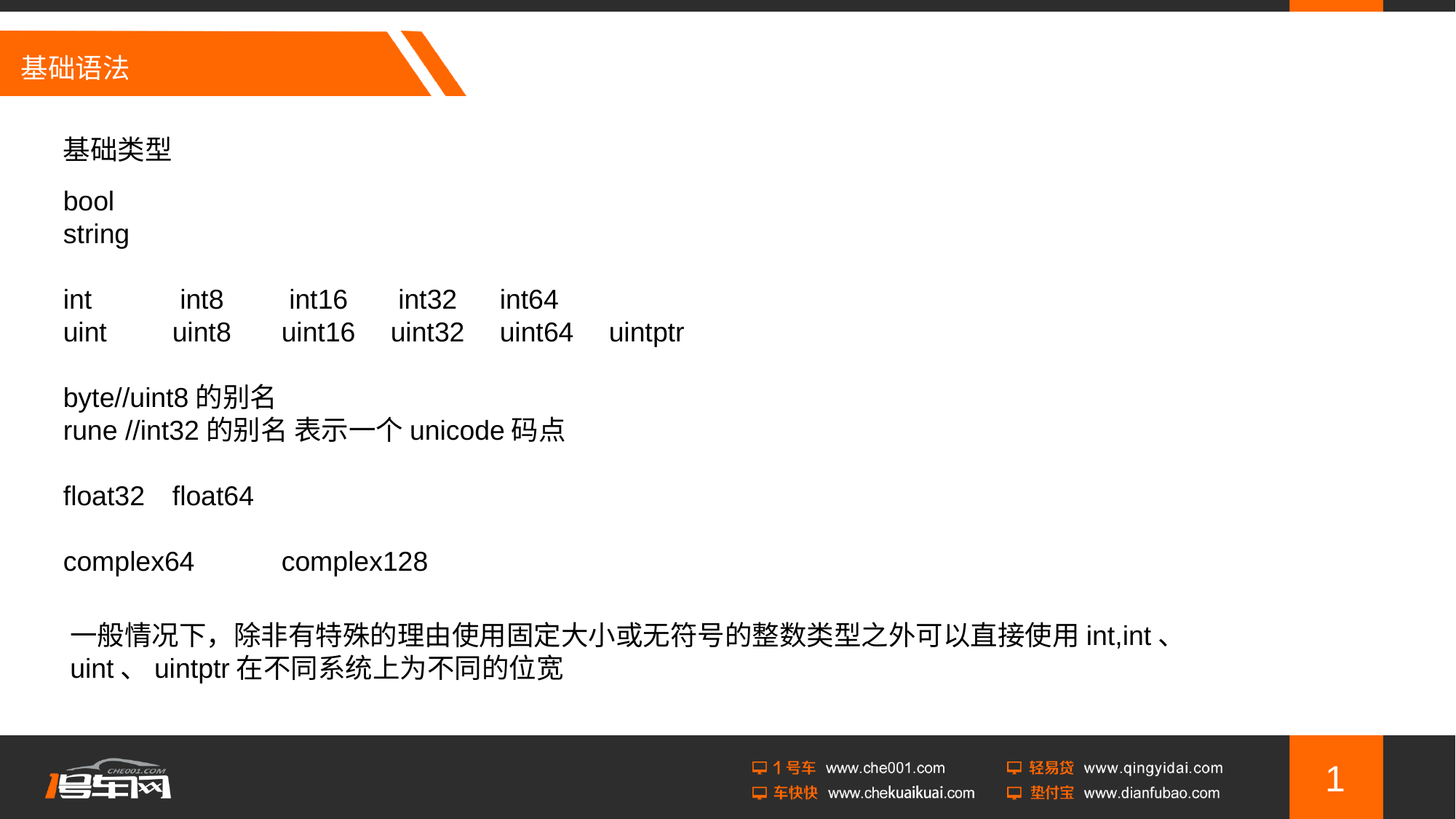

# 基础语法
基础类型
bool
string

int	 int8	 int16	 int32	int64
uint	uint8	uint16	uint32	uint64	uintptr

byte//uint8的别名
rune //int32的别名 表示一个unicode码点

float32	float64

complex64	complex128
一般情况下，除非有特殊的理由使用固定大小或无符号的整数类型之外可以直接使用int,int、uint、uintptr在不同系统上为不同的位宽
1